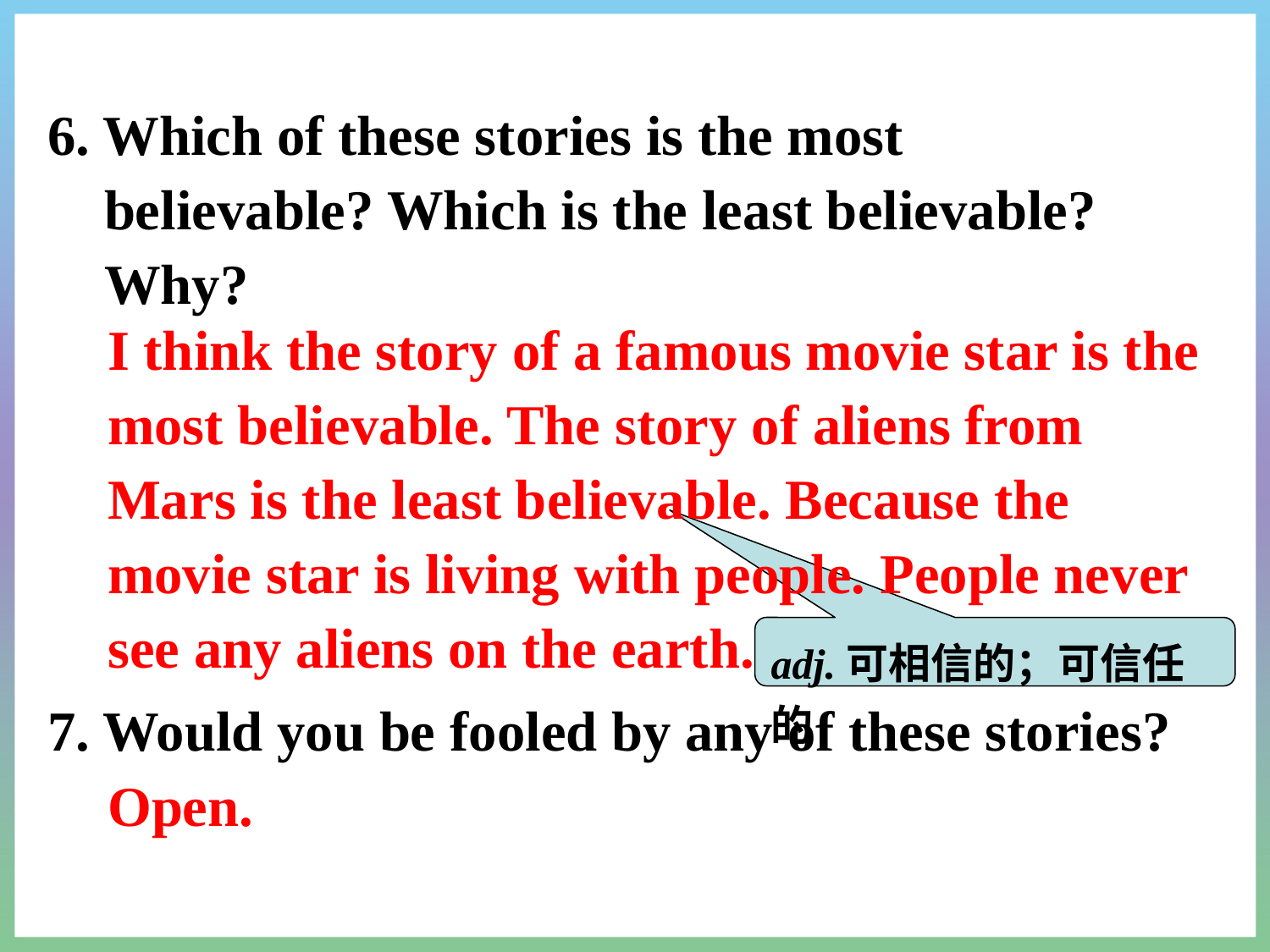

6. Which of these stories is the most
    believable? Which is the least believable?
    Why?

7. Would you be fooled by any of these stories?
I think the story of a famous movie star is the most believable. The story of aliens from Mars is the least believable. Because the movie star is living with people. People never see any aliens on the earth.
adj.可相信的；可信任的
Open.